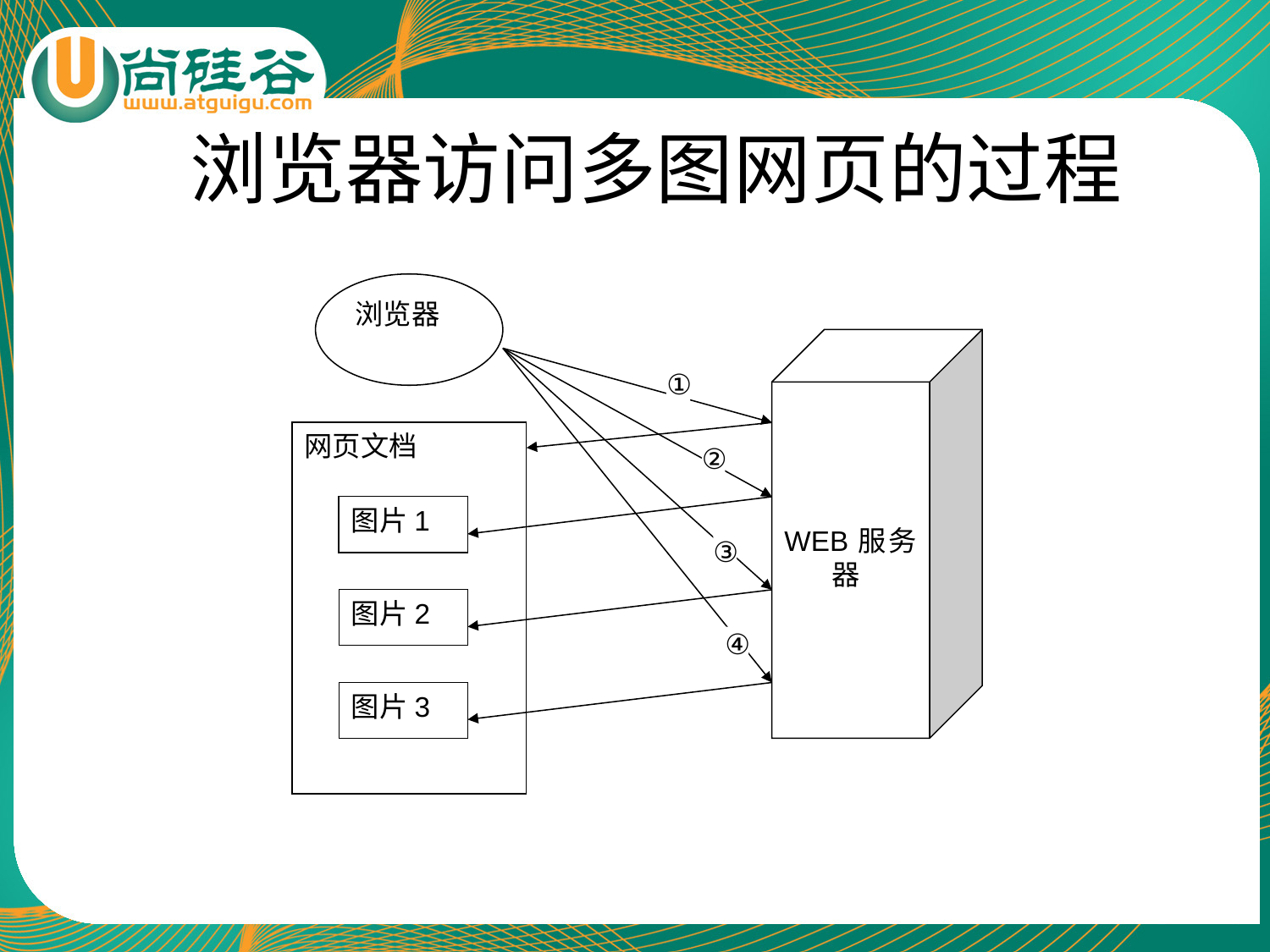

# 浏览器访问多图网页的过程
浏览器

WEB服务器

②

①

③

④
网页文档
图片1
图片2
图片3